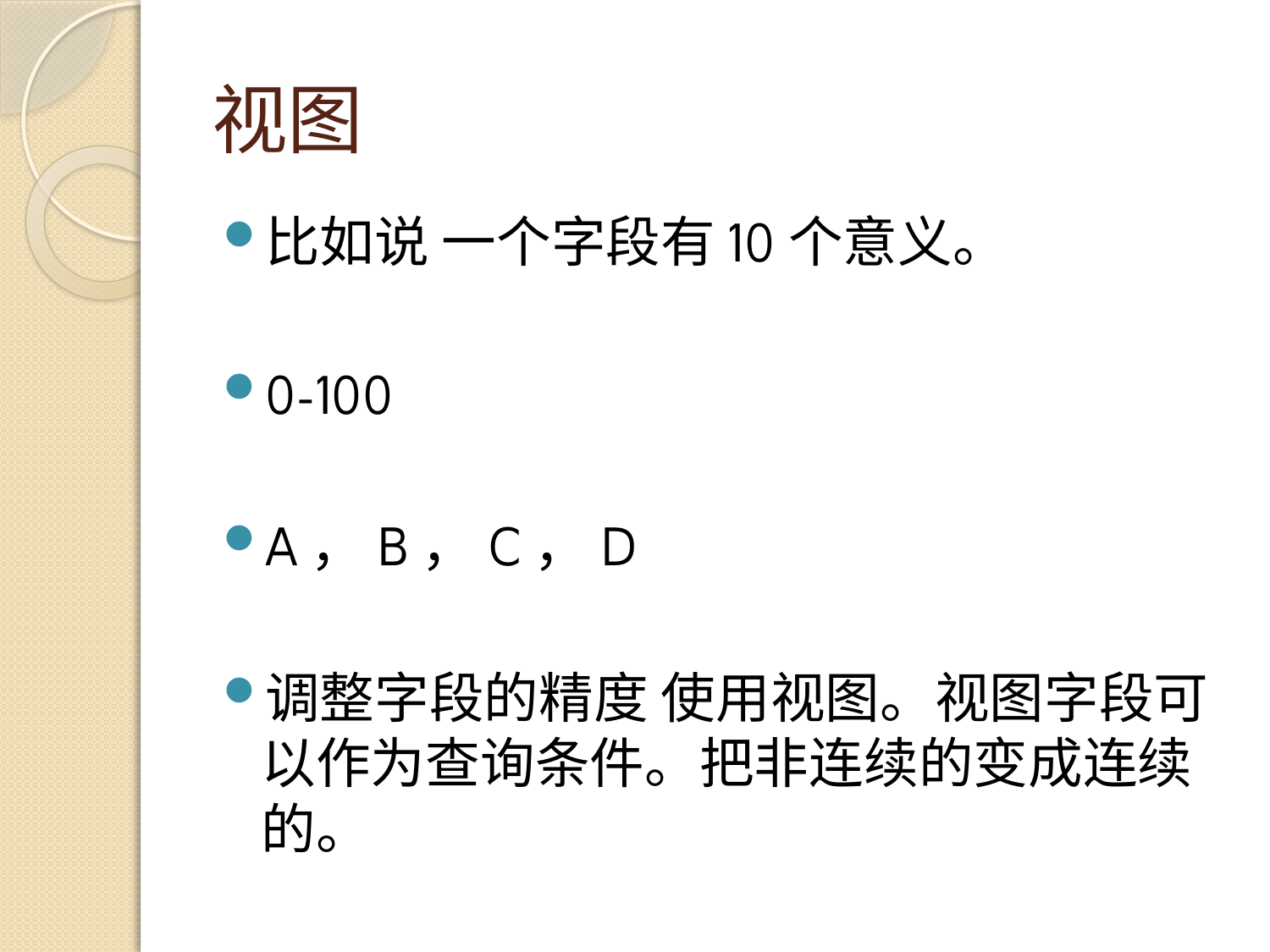

# 视图
比如说 一个字段有10个意义。

0-100

A，B，C，D

调整字段的精度 使用视图。视图字段可以作为查询条件。把非连续的变成连续的。